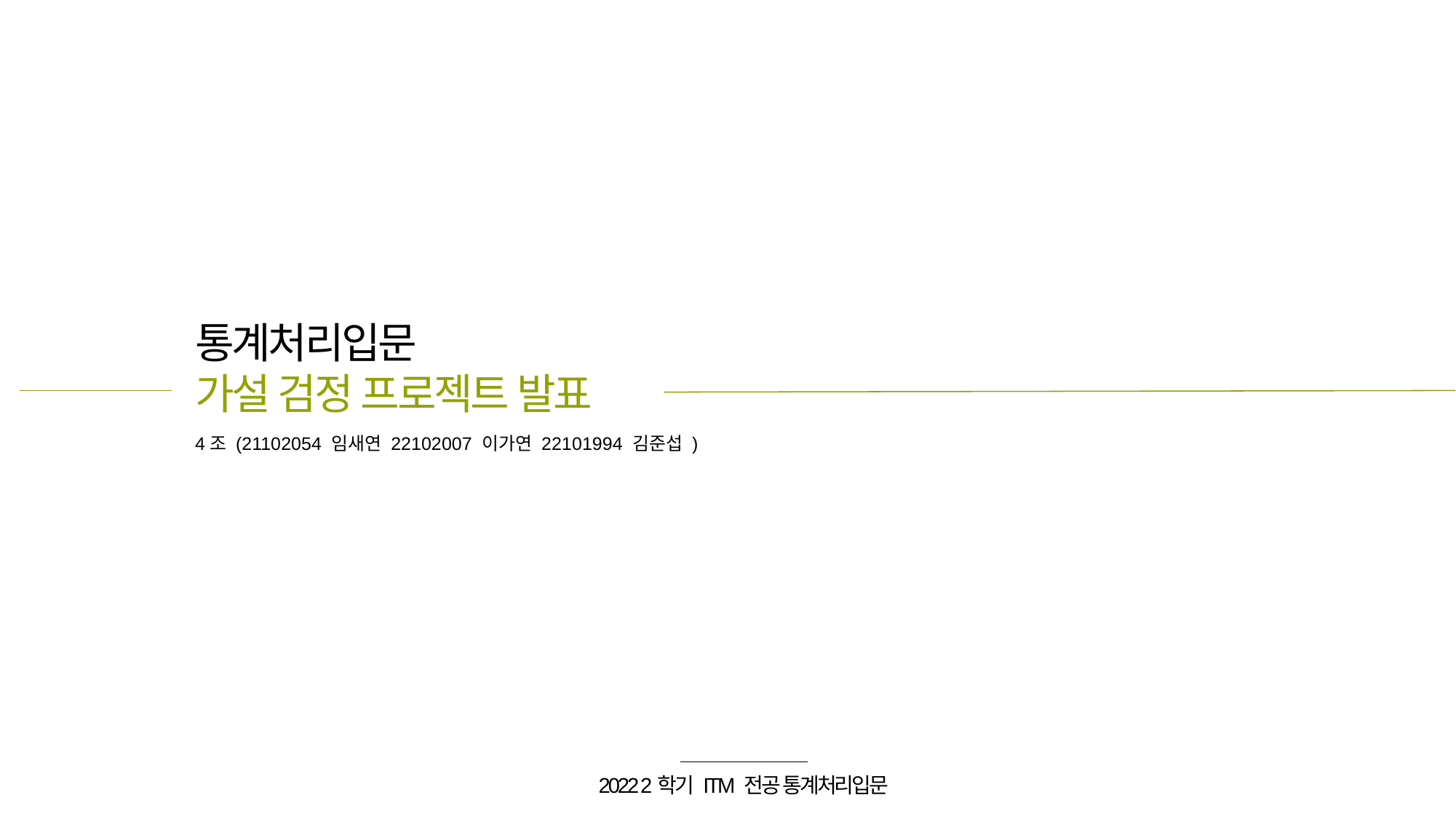

통계처리입문
가설 검정 프로젝트 발표
4조 (21102054 임새연 22102007 이가연 22101994 김준섭 )
2022 2학기 ITM 전공 통계처리입문